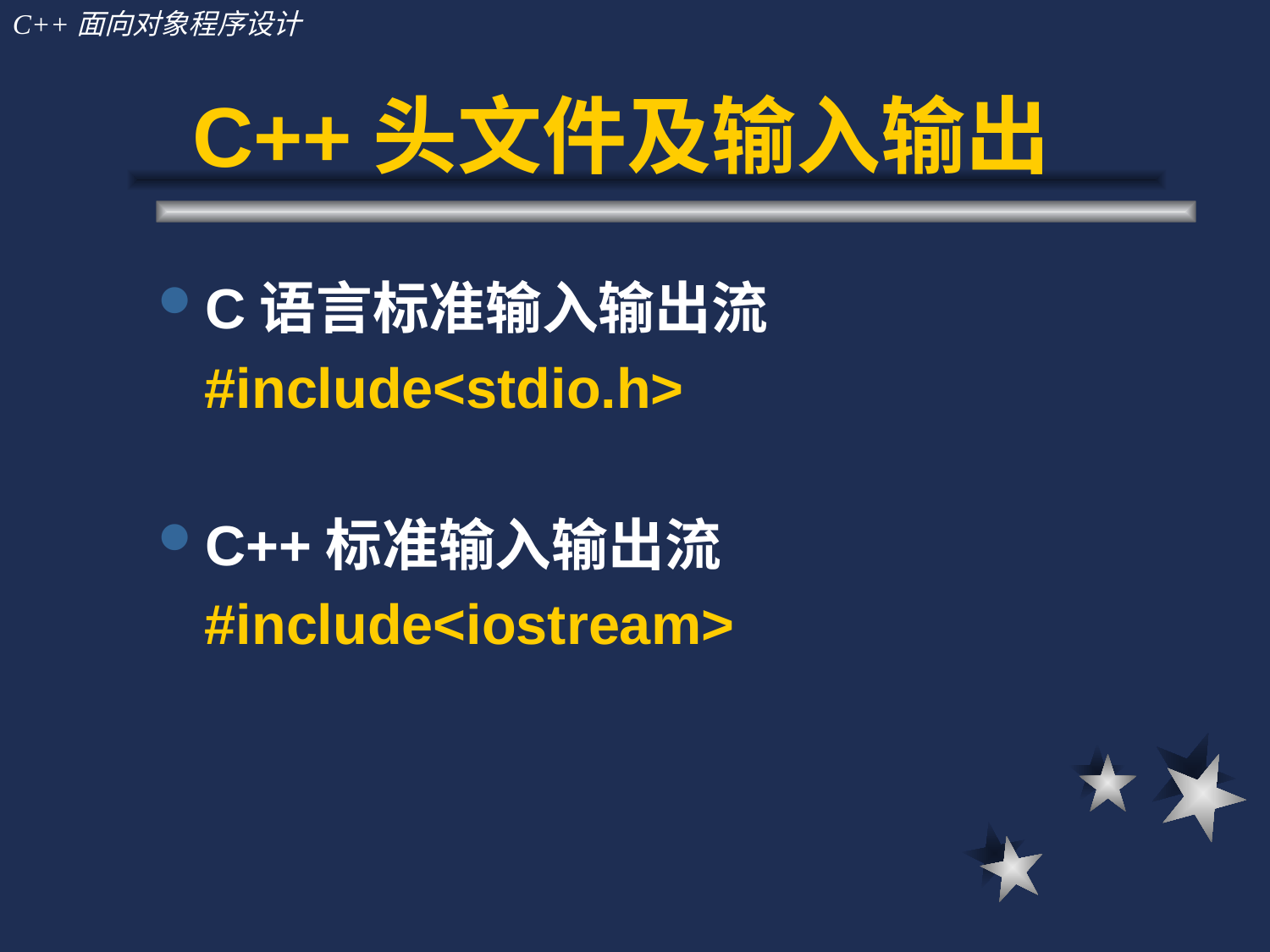

# C++头文件及输入输出
C语言标准输入输出流
   #include<stdio.h>

C++标准输入输出流
   #include<iostream>
20